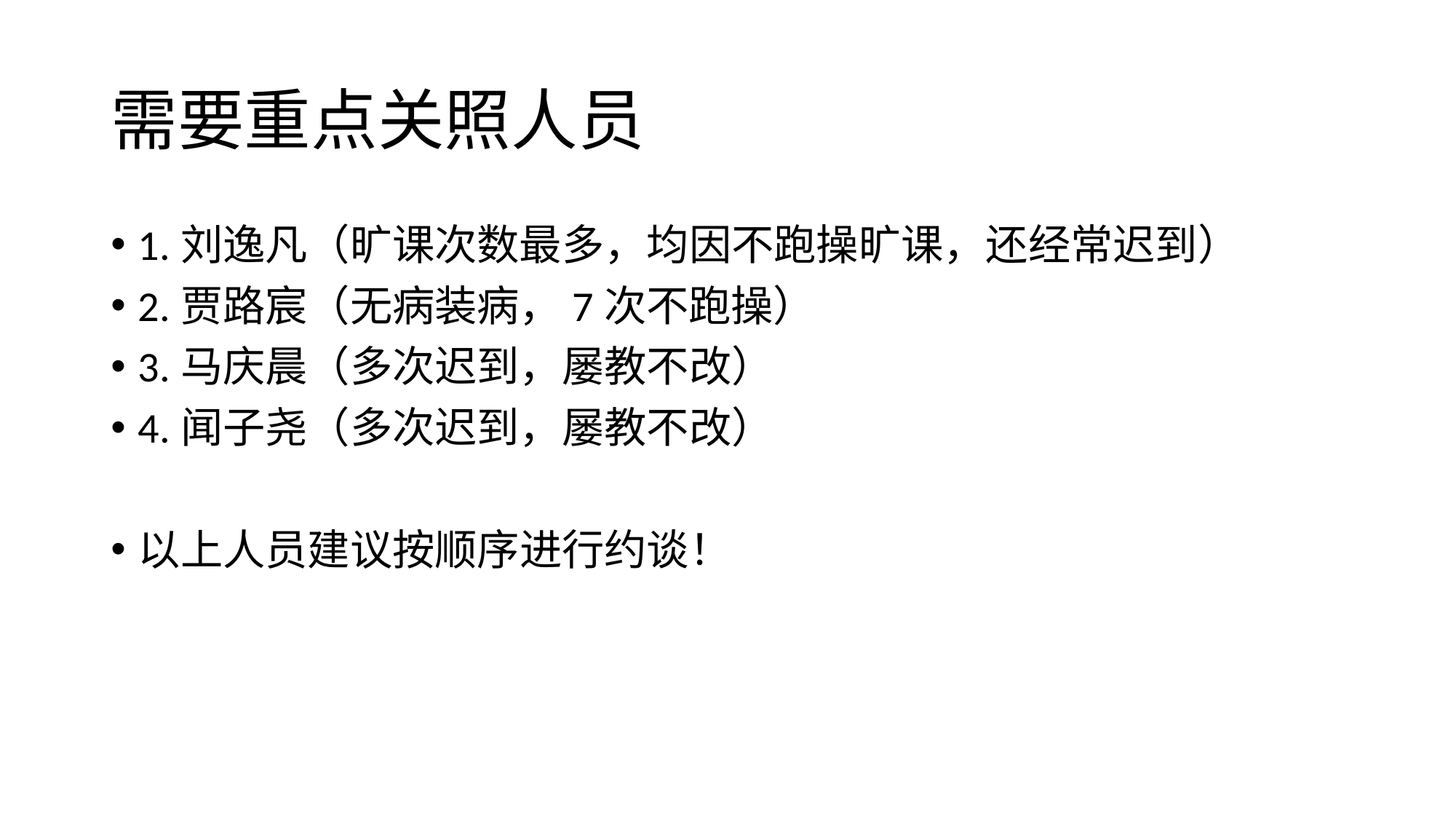

# 需要重点关照人员
1.刘逸凡（旷课次数最多，均因不跑操旷课，还经常迟到）
2.贾路宸（无病装病，7次不跑操）
3.马庆晨（多次迟到，屡教不改）
4.闻子尧（多次迟到，屡教不改）

以上人员建议按顺序进行约谈！